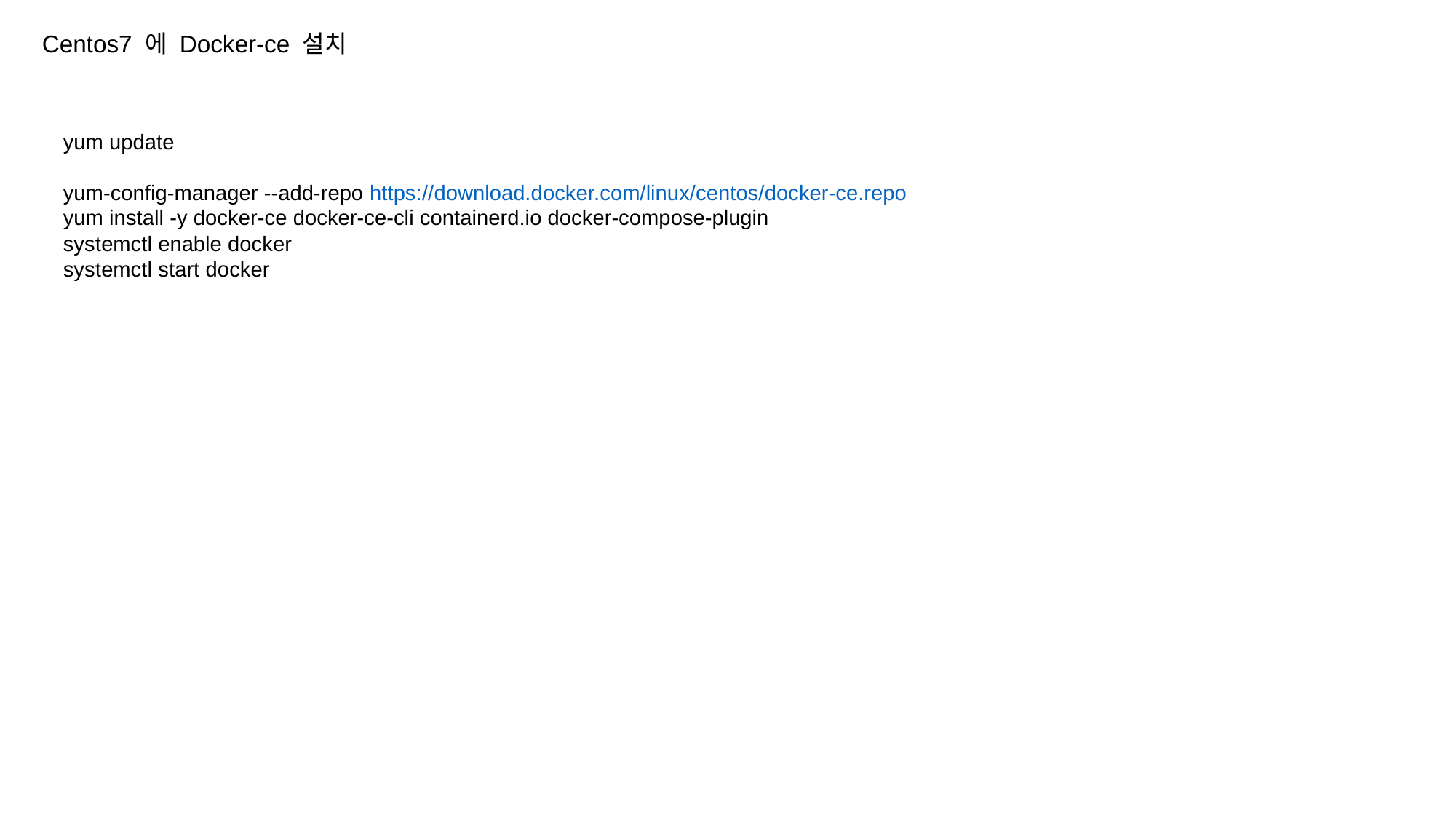

Centos7 에 Docker-ce 설치
yum update

yum-config-manager --add-repo https://download.docker.com/linux/centos/docker-ce.repo
yum install -y docker-ce docker-ce-cli containerd.io docker-compose-plugin
systemctl enable docker
systemctl start docker